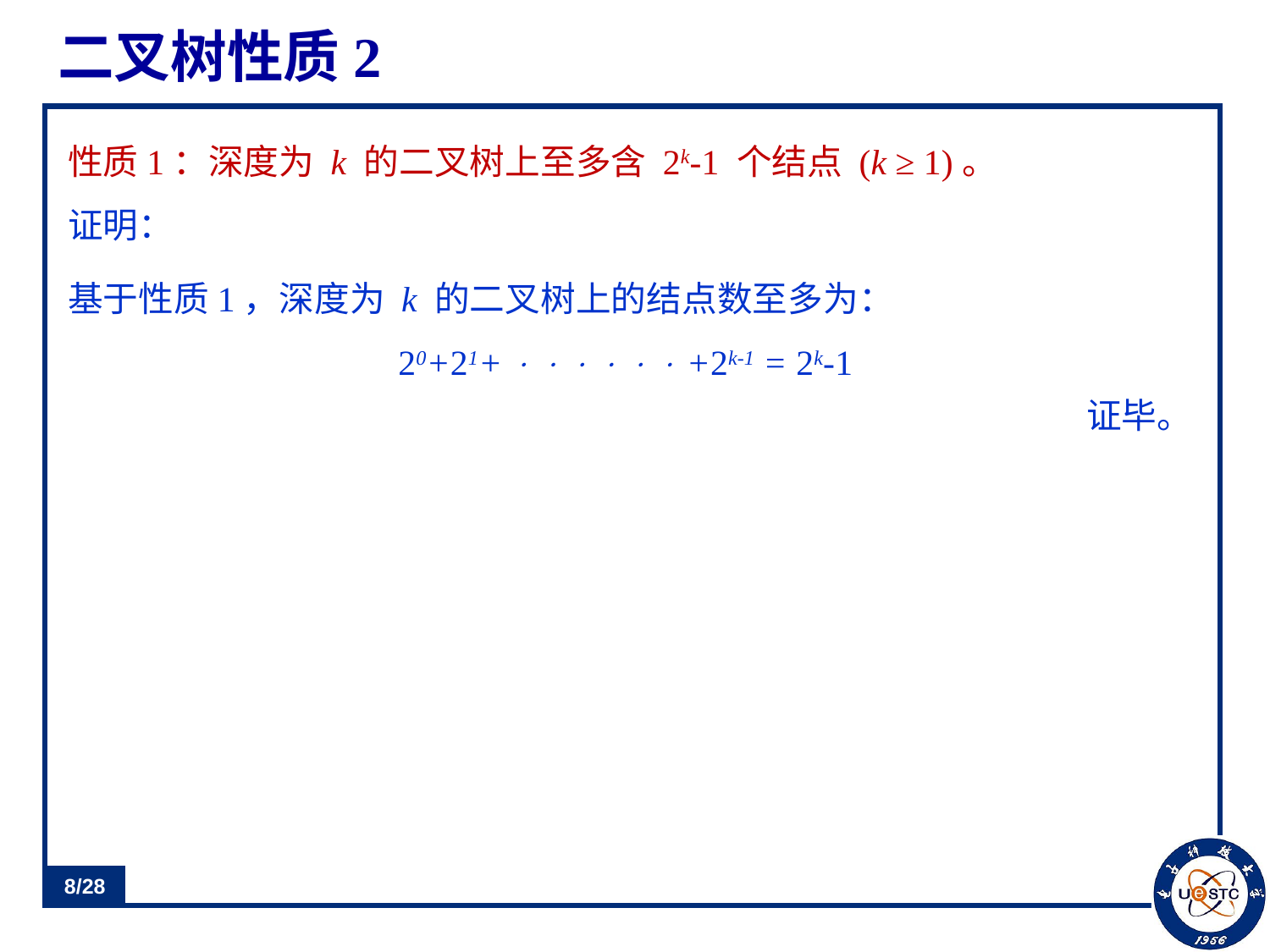

# 二叉树性质2
性质1：深度为 k 的二叉树上至多含 2k-1 个结点 (k ≥ 1)。
证明：
基于性质1，深度为 k 的二叉树上的结点数至多为：
20+21+ ⋅ ⋅ ⋅ ⋅ ⋅ ⋅ +2k-1 = 2k-1
证毕。

8/28